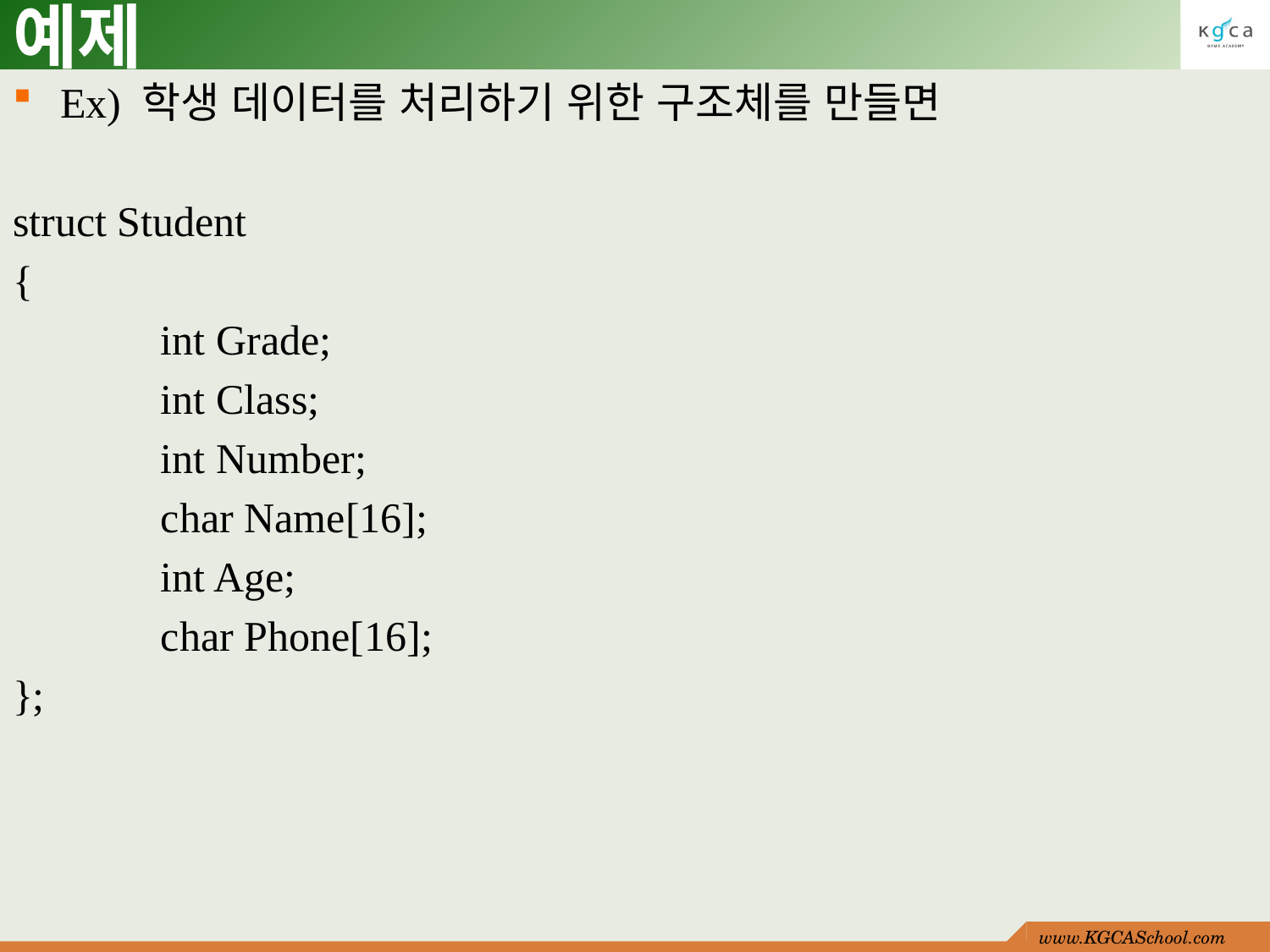

# 예제
Ex) 학생 데이터를 처리하기 위한 구조체를 만들면

struct Student
{
  int Grade;
  int Class;
  int Number;
  char Name[16];
  int Age;
  char Phone[16];
};